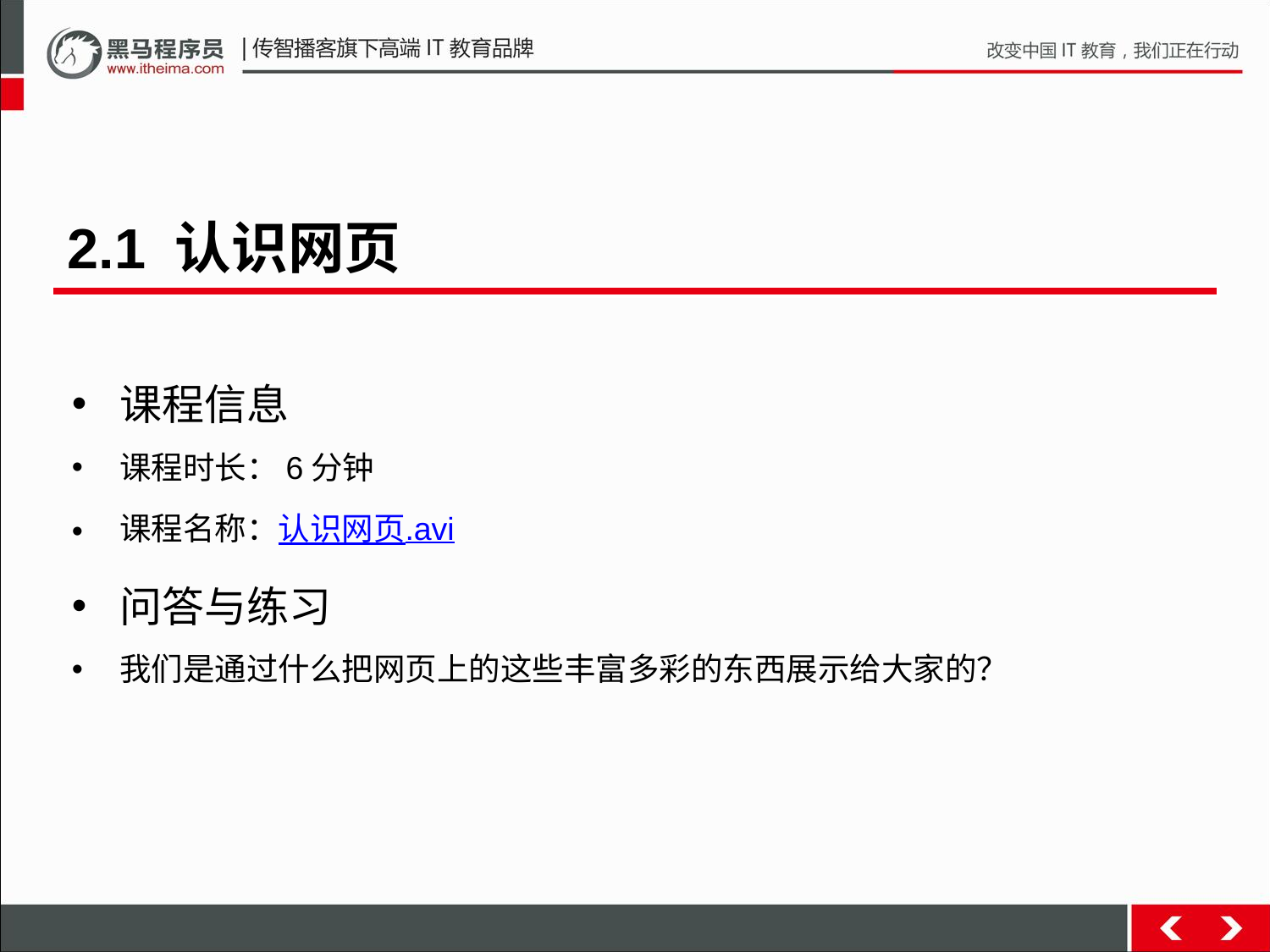

2.1 认识网页
课程信息
课程时长：6分钟
课程名称：认识网页.avi
问答与练习
我们是通过什么把网页上的这些丰富多彩的东西展示给大家的？